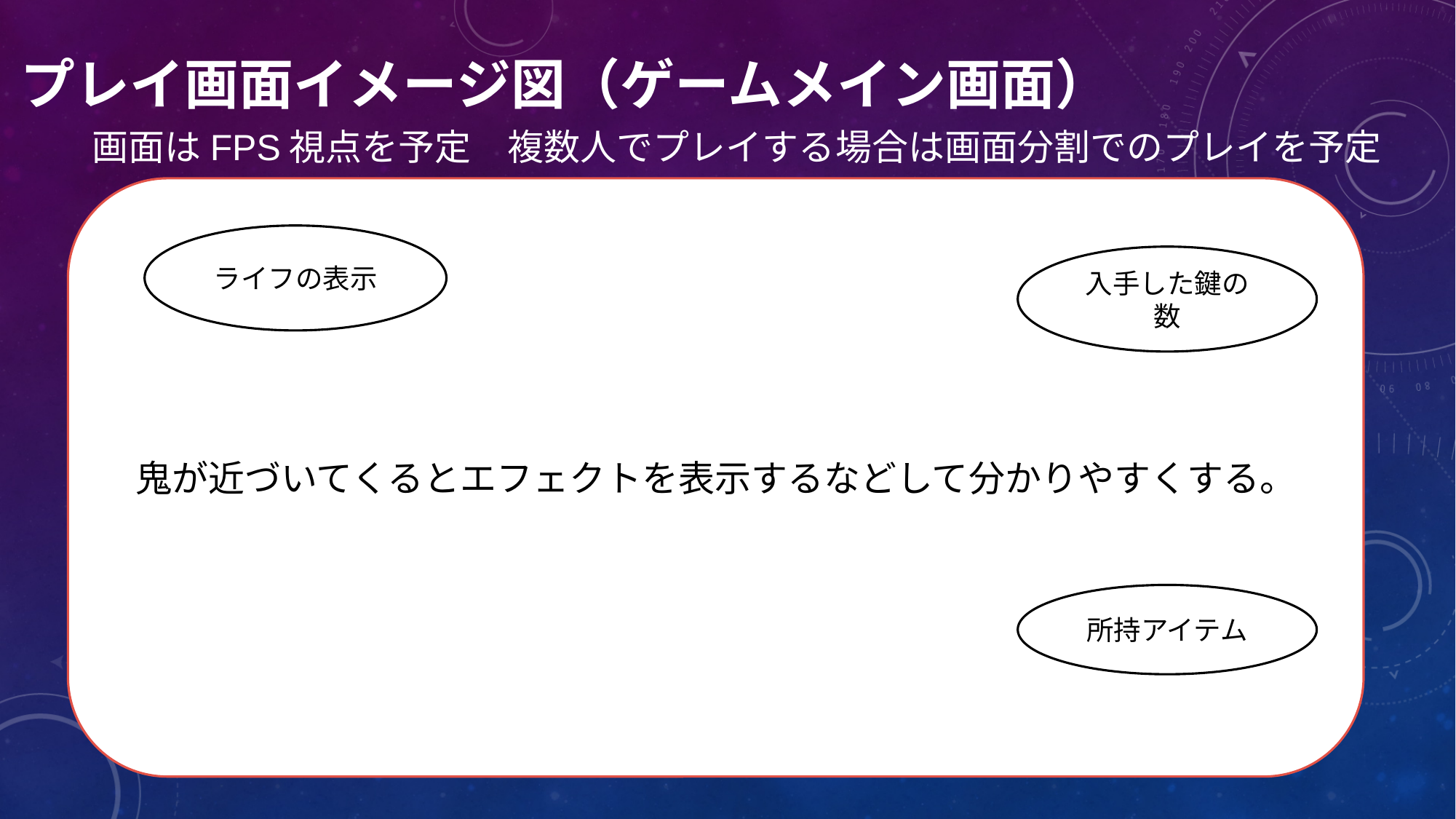

# プレイ画面イメージ図（ゲームメイン画面）
画面はFPS視点を予定　複数人でプレイする場合は画面分割でのプレイを予定
鬼が近づいてくるとエフェクトを表示するなどして分かりやすくする。
ライフの表示
入手した鍵の数
所持アイテム